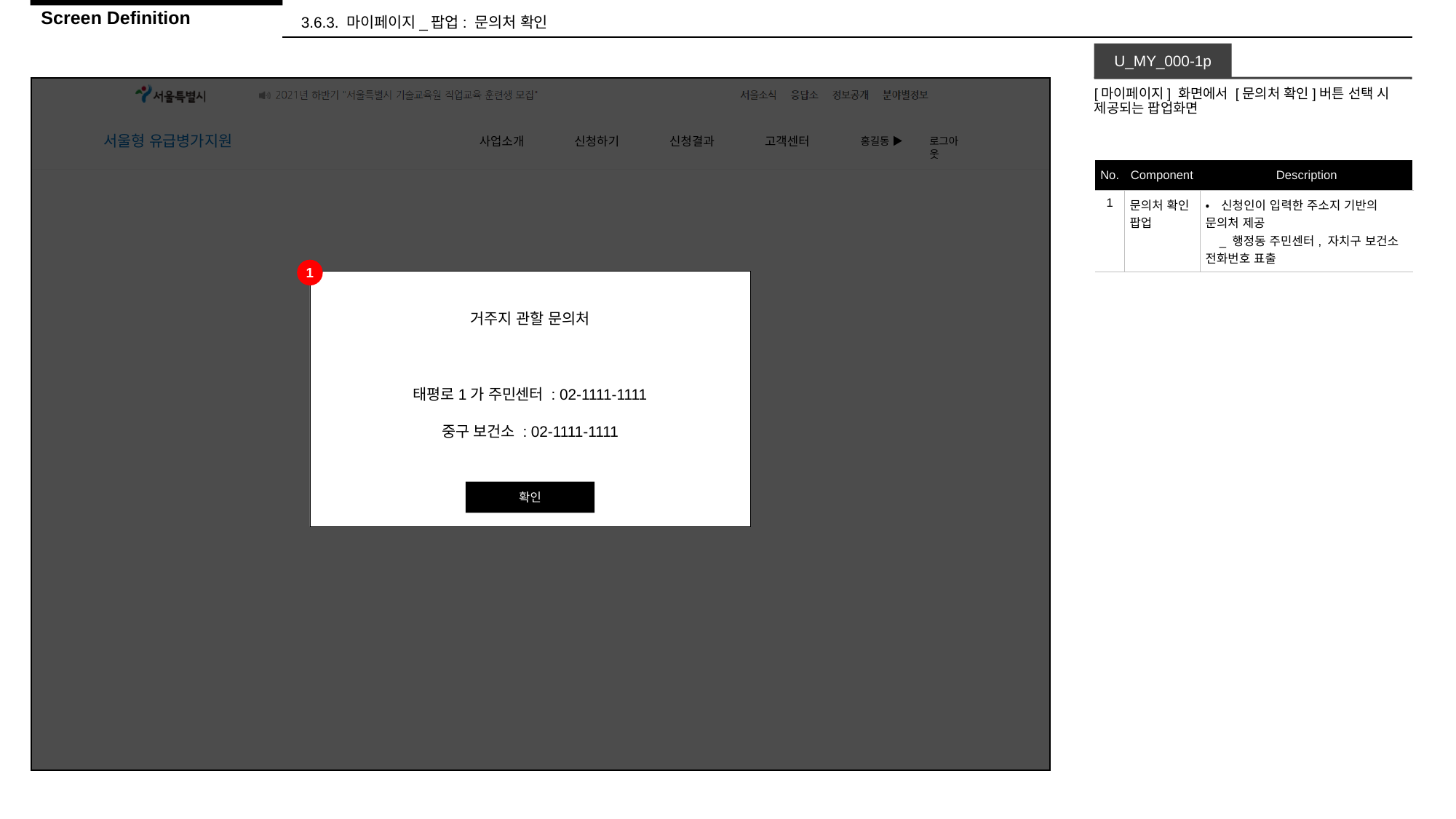

Screen Definition
3.6.3. 마이페이지_팝업: 문의처 확인
U_MY_000-1p

[마이페이지] 화면에서 [문의처 확인]버튼 선택 시 제공되는 팝업화면
| No. | Component | Description |
| --- | --- | --- |
| 1 | 문의처 확인 팝업 | •신청인이 입력한 주소지 기반의 문의처 제공 \_ 행정동 주민센터, 자치구 보건소 전화번호 표출 |
1

거주지 관할 문의처
태평로1가 주민센터 : 02-1111-1111
중구 보건소 : 02-1111-1111
확인